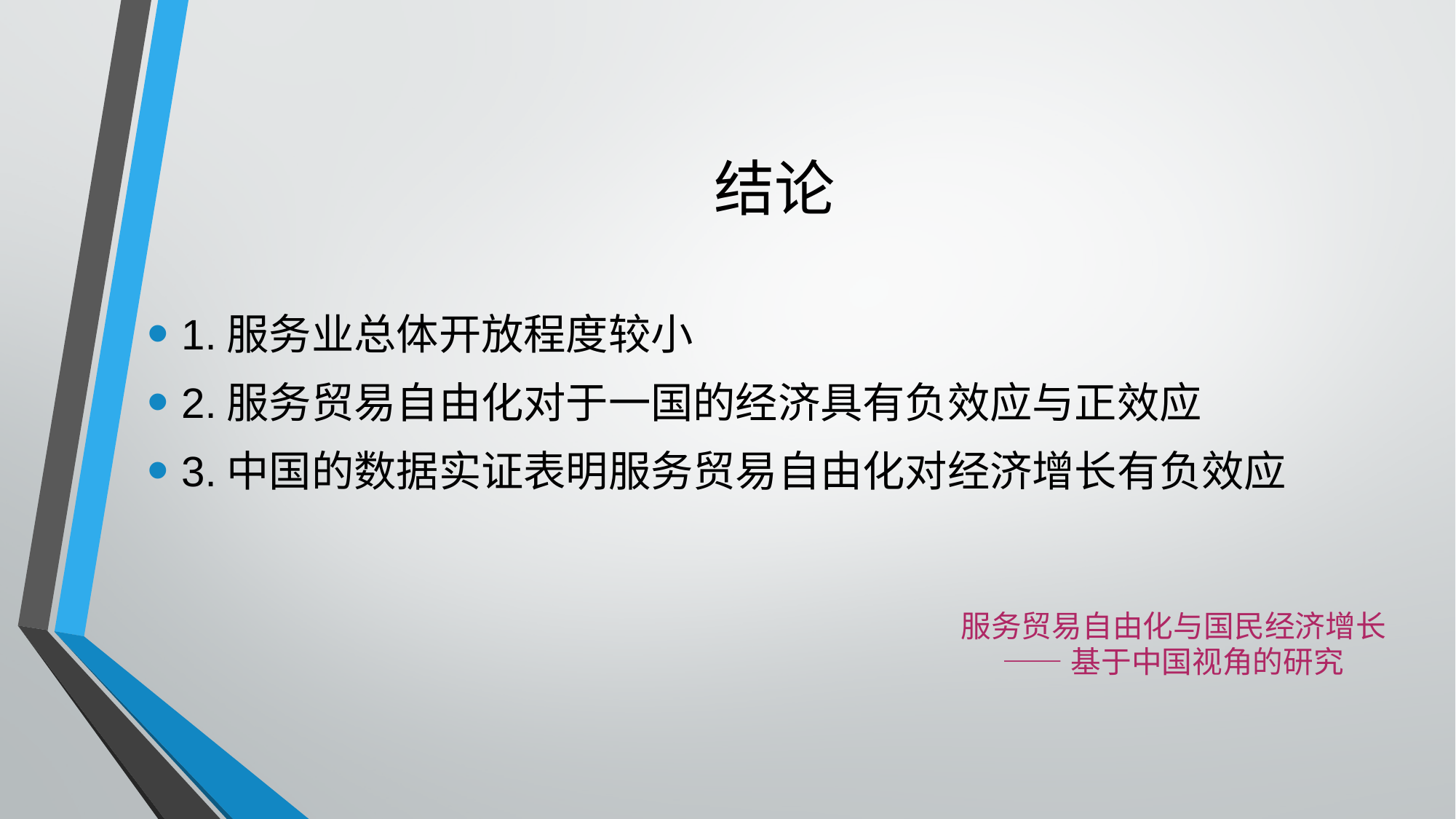

# 结论
1.服务业总体开放程度较小
2.服务贸易自由化对于一国的经济具有负效应与正效应
3.中国的数据实证表明服务贸易自由化对经济增长有负效应